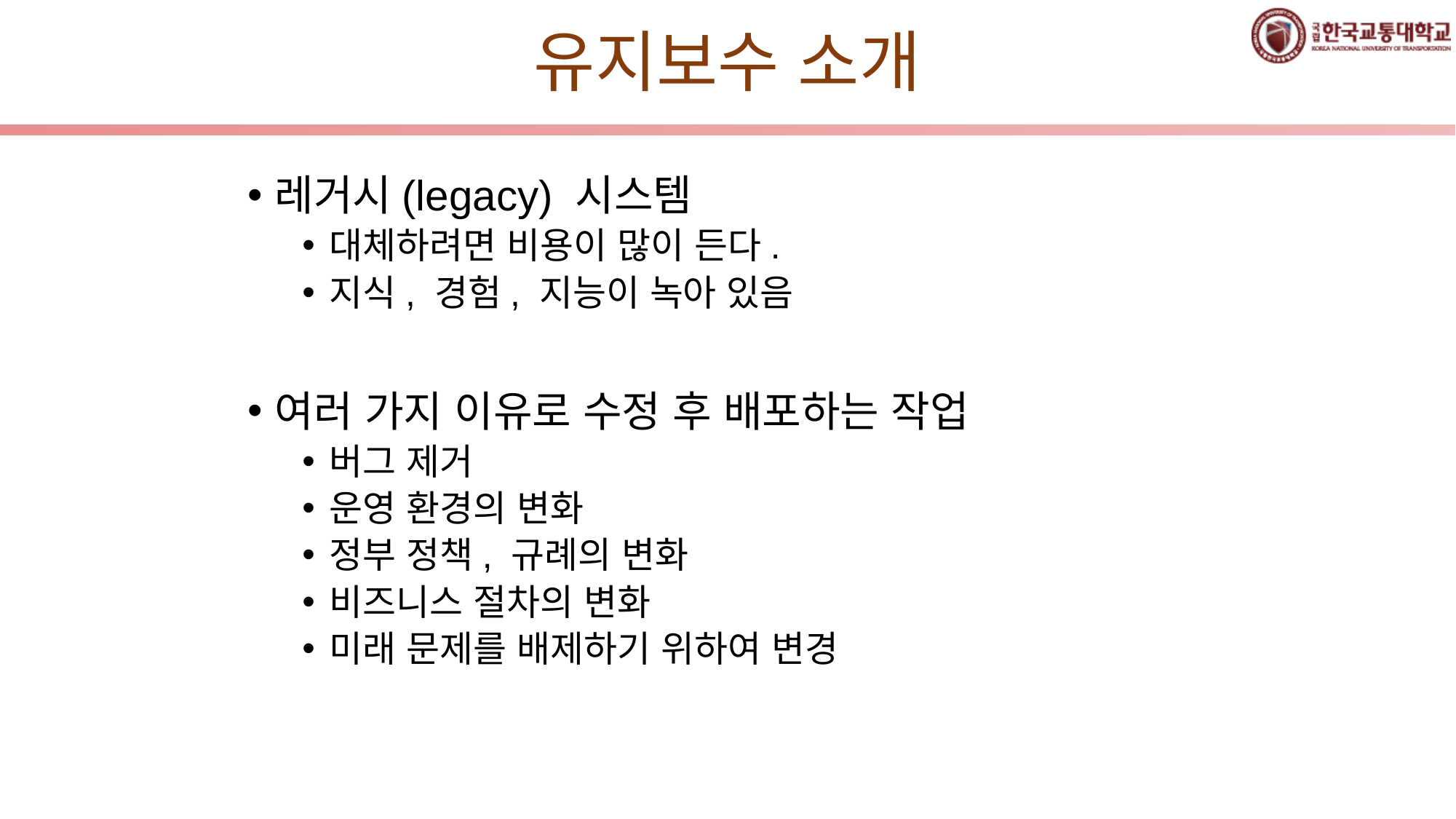

# 유지보수 소개
레거시(legacy) 시스템
대체하려면 비용이 많이 든다.
지식, 경험, 지능이 녹아 있음

여러 가지 이유로 수정 후 배포하는 작업
버그 제거
운영 환경의 변화
정부 정책, 규례의 변화
비즈니스 절차의 변화
미래 문제를 배제하기 위하여 변경